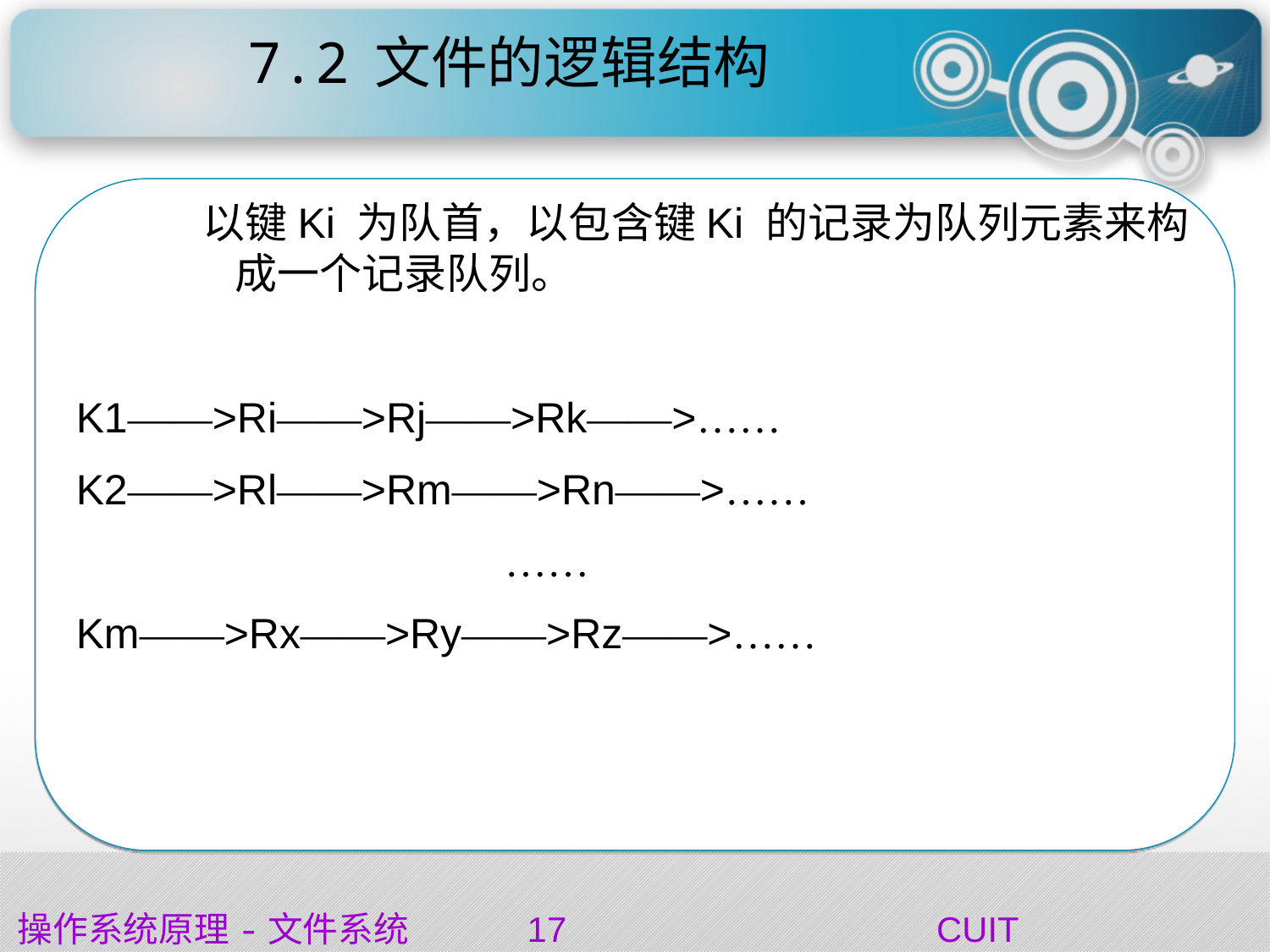

# 7.2	文件的逻辑结构
以键Ki 为队首，以包含键Ki 的记录为队列元素来构成一个记录队列。

K1——>Ri——>Rj——>Rk——>……
K2——>Rl——>Rm——>Rn——>……
				……
Km——>Rx——>Ry——>Rz——>……